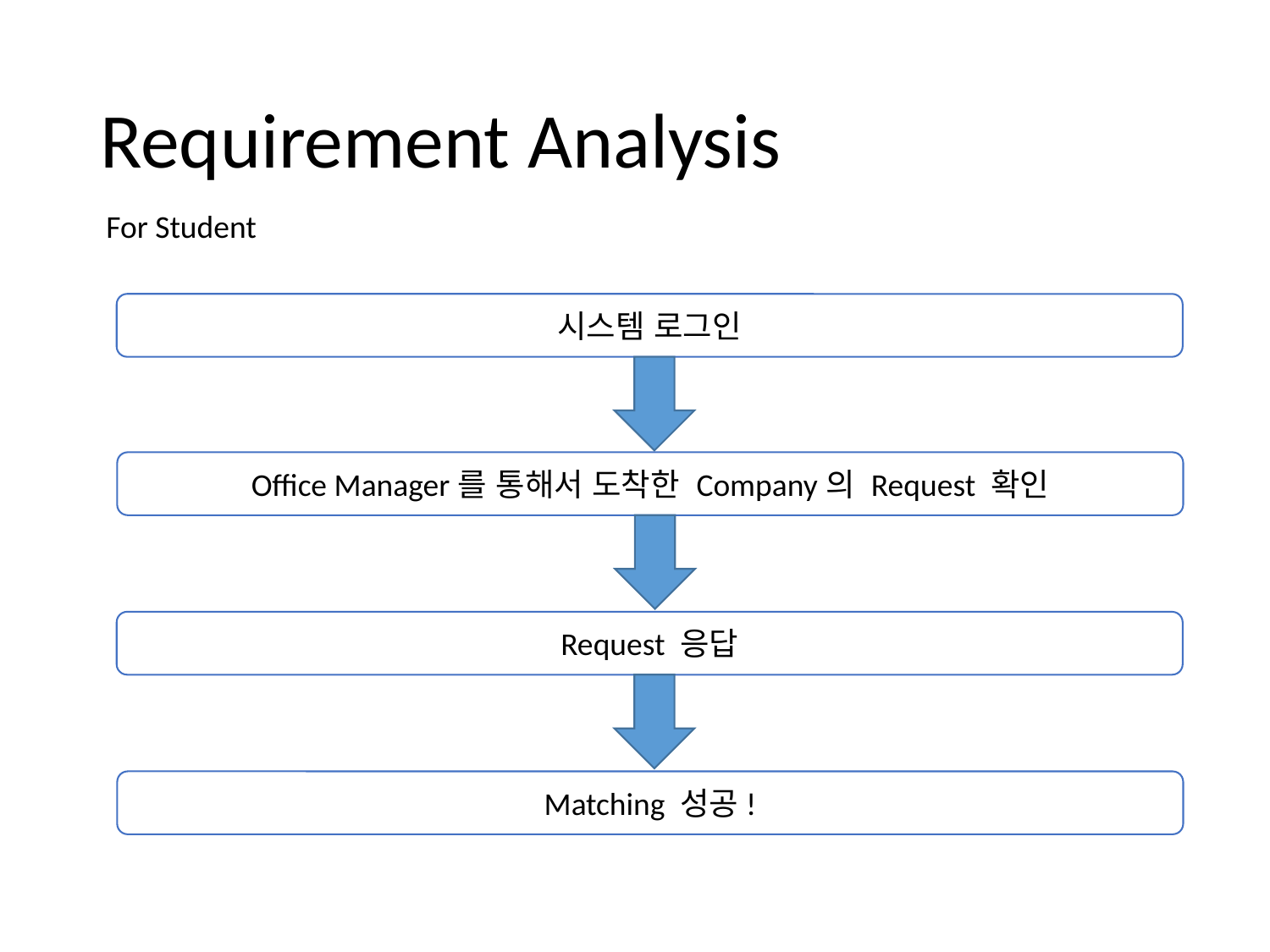

# Requirement Analysis
For Student
시스템 로그인

Office Manager를 통해서 도착한 Company의 Request 확인

Request 응답

Matching 성공!